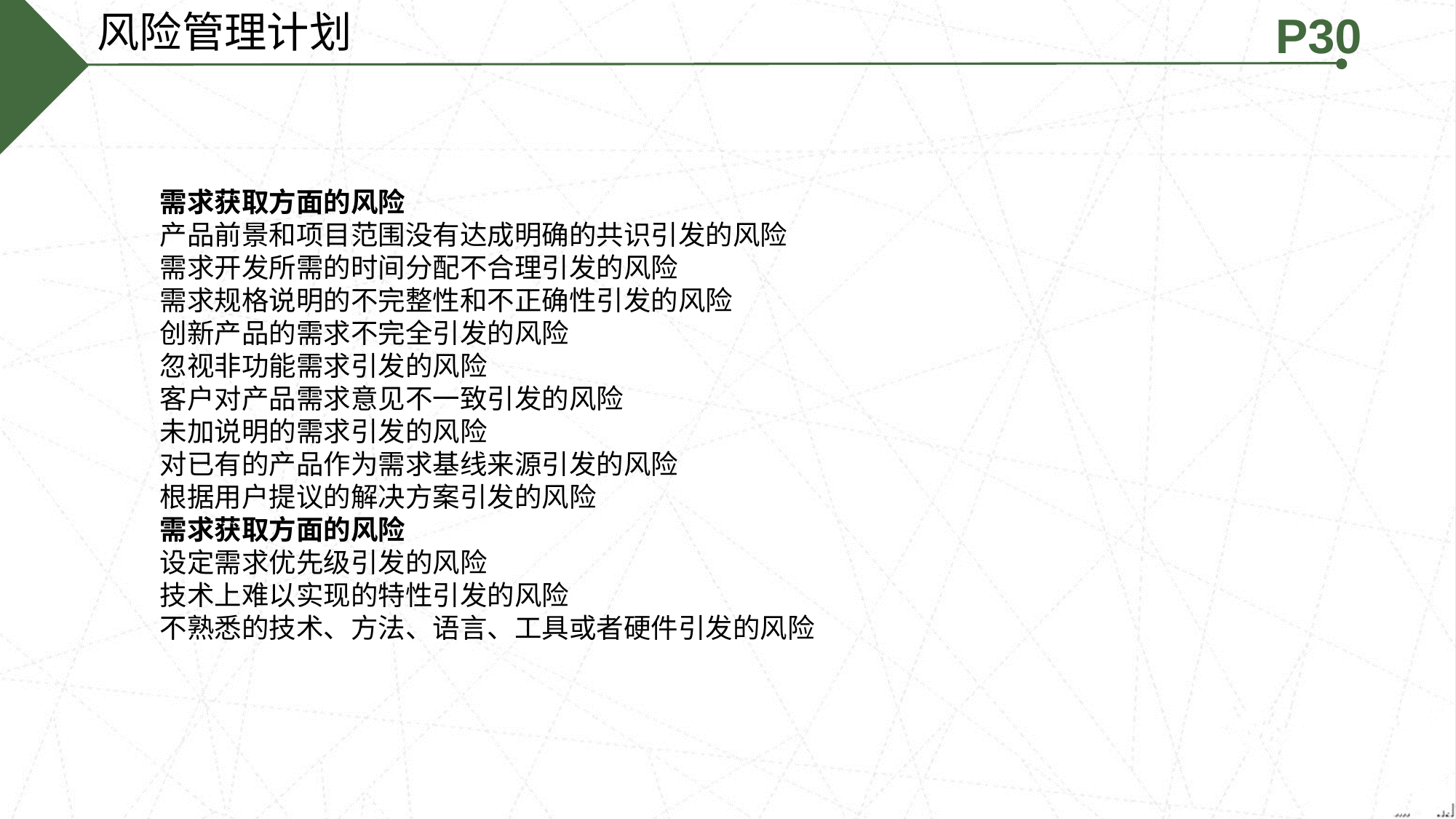

风险管理计划
P30

需求获取方面的风险
产品前景和项目范围没有达成明确的共识引发的风险
需求开发所需的时间分配不合理引发的风险
需求规格说明的不完整性和不正确性引发的风险
创新产品的需求不完全引发的风险
忽视非功能需求引发的风险
客户对产品需求意见不一致引发的风险
未加说明的需求引发的风险
对已有的产品作为需求基线来源引发的风险
根据用户提议的解决方案引发的风险
需求获取方面的风险
设定需求优先级引发的风险
技术上难以实现的特性引发的风险
不熟悉的技术、方法、语言、工具或者硬件引发的风险